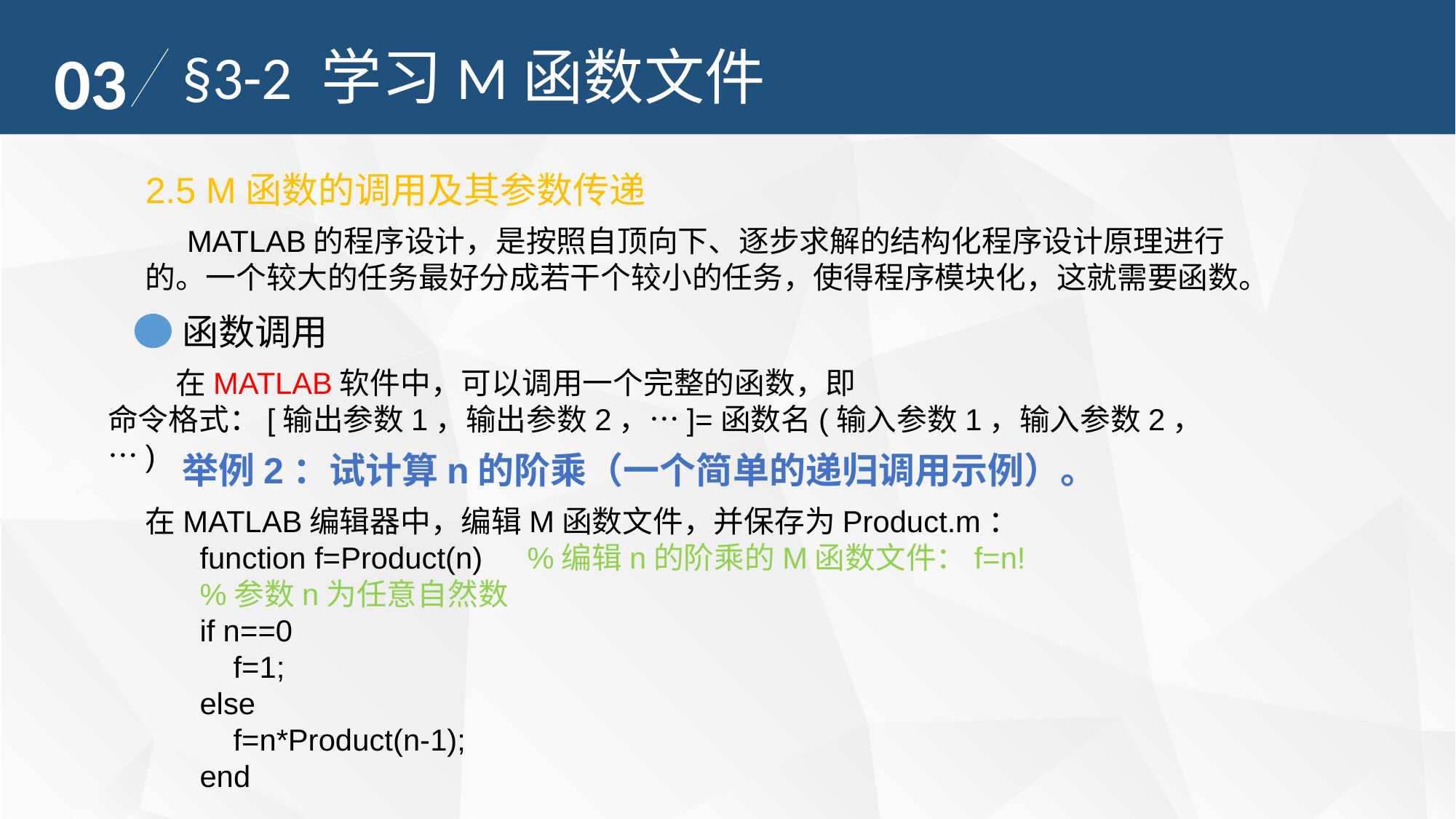

03
§3-2 学习M函数文件
2.5 M函数的调用及其参数传递
     MATLAB的程序设计，是按照自顶向下、逐步求解的结构化程序设计原理进行的。一个较大的任务最好分成若干个较小的任务，使得程序模块化，这就需要函数。
函数调用

         在MATLAB软件中，可以调用一个完整的函数，即
命令格式：[输出参数1，输出参数2，…]=函数名(输入参数1，输入参数2，…)
举例2：试计算n的阶乘（一个简单的递归调用示例）。
在MATLAB编辑器中，编辑M函数文件，并保存为Product.m：
function f=Product(n)	%编辑n的阶乘的M函数文件：f=n!
%参数n为任意自然数
if n==0
    f=1;
else
    f=n*Product(n-1);
end